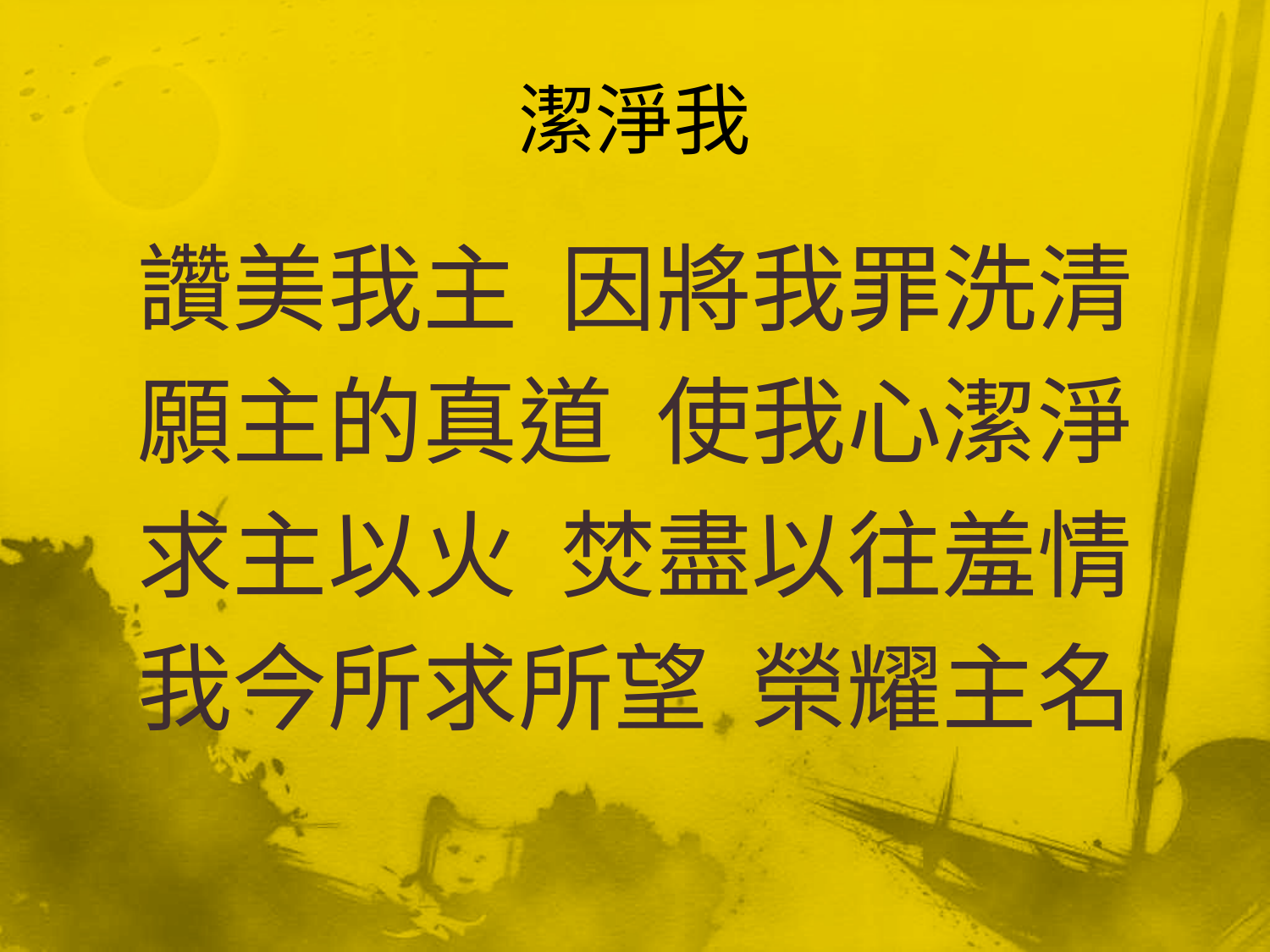

# 潔淨我
讚美我主  因將我罪洗清
願主的真道  使我心潔淨
求主以火  焚盡以往羞情
我今所求所望  榮耀主名